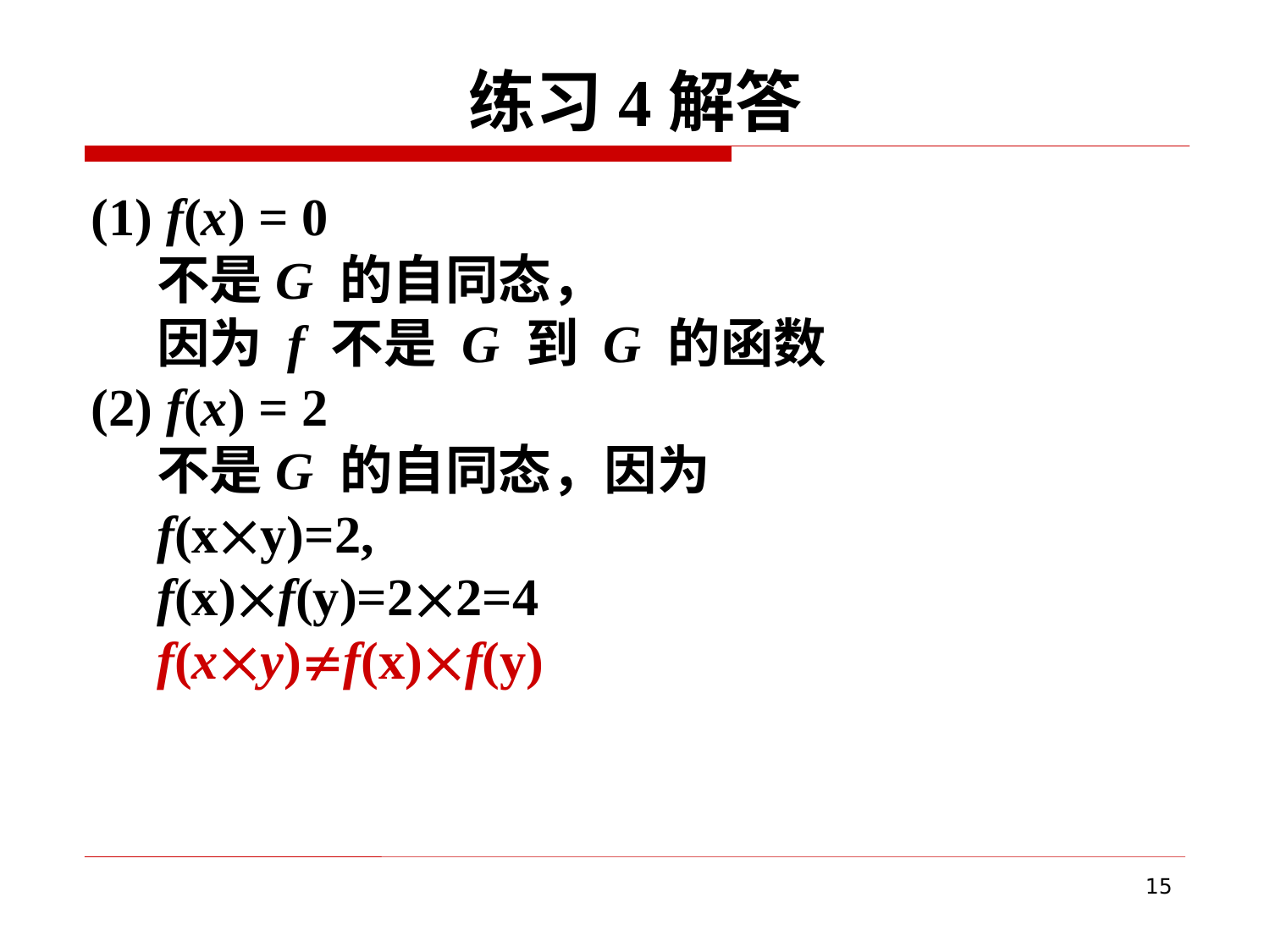

# 练习4解答
(1) f(x) = 0
不是G 的自同态，
因为 f 不是 G 到 G 的函数
(2) f(x) = 2
不是G 的自同态，因为
f(x×y)=2,
f(x)×f(y)=2×2=4
f(x×y)≠f(x)×f(y)

15